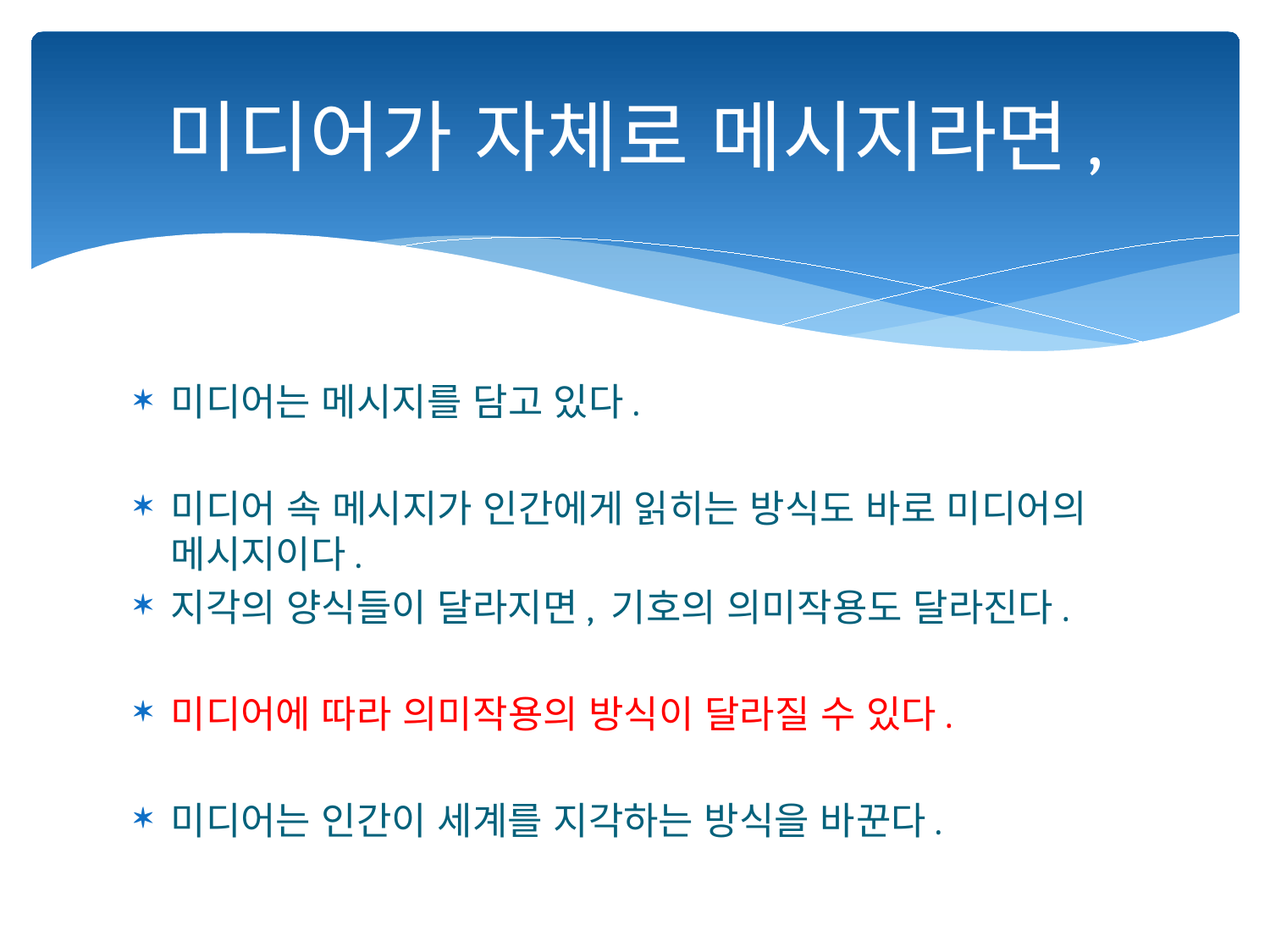

# 미디어가 자체로 메시지라면,
미디어는 메시지를 담고 있다.

미디어 속 메시지가 인간에게 읽히는 방식도 바로 미디어의 메시지이다.
지각의 양식들이 달라지면, 기호의 의미작용도 달라진다.

미디어에 따라 의미작용의 방식이 달라질 수 있다.

미디어는 인간이 세계를 지각하는 방식을 바꾼다.